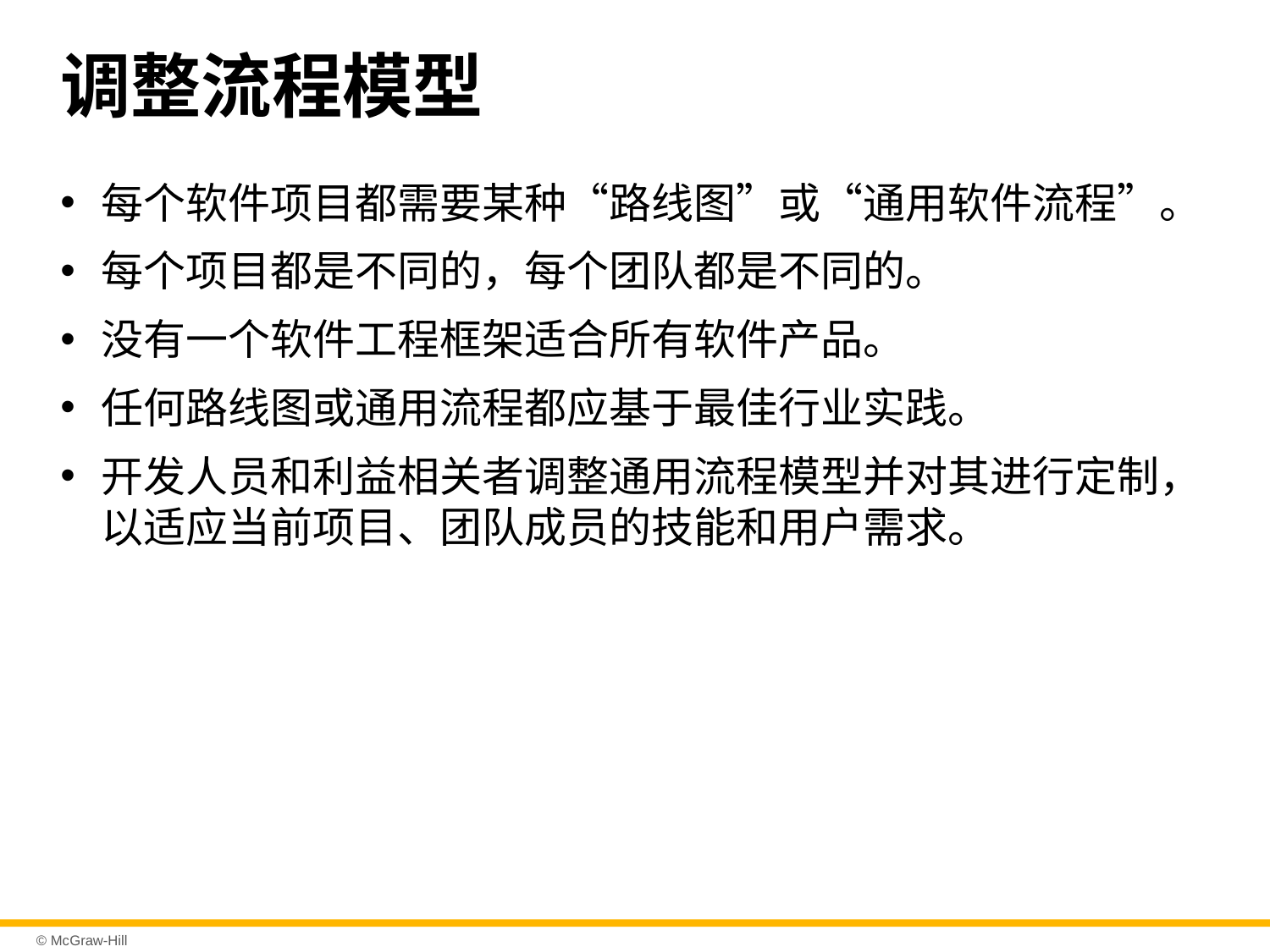

# 调整流程模型
每个软件项目都需要某种“路线图”或“通用软件流程”。
每个项目都是不同的，每个团队都是不同的。
没有一个软件工程框架适合所有软件产品。
任何路线图或通用流程都应基于最佳行业实践。
开发人员和利益相关者调整通用流程模型并对其进行定制，以适应当前项目、团队成员的技能和用户需求。
3